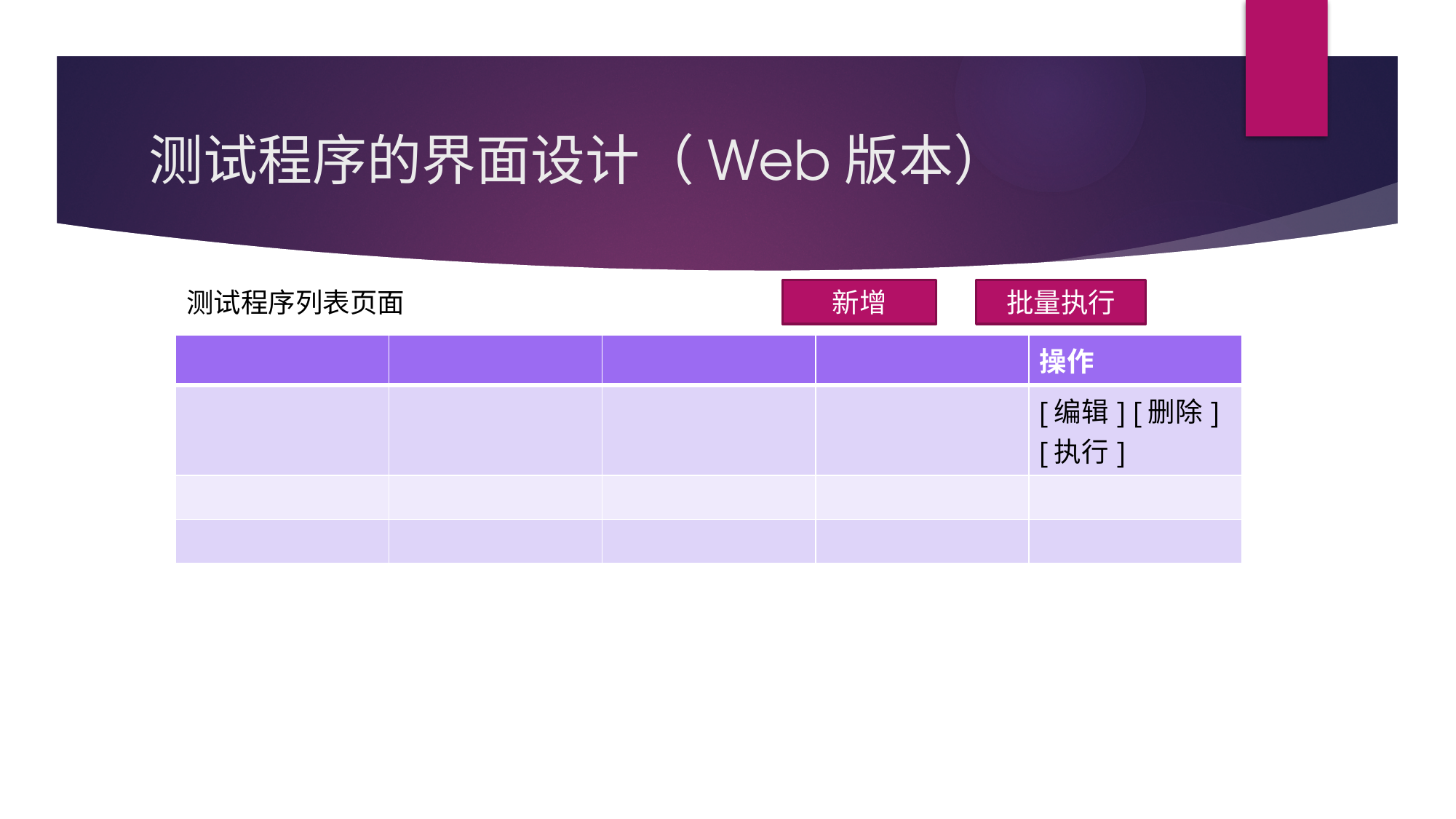

# 测试程序的界面设计（Web版本）
测试程序列表页面
新增
批量执行
|  |  |  |  | 操作 |
| --- | --- | --- | --- | --- |
|  |  |  |  | [编辑] [删除] [执行] |
|  |  |  |  |  |
|  |  |  |  |  |